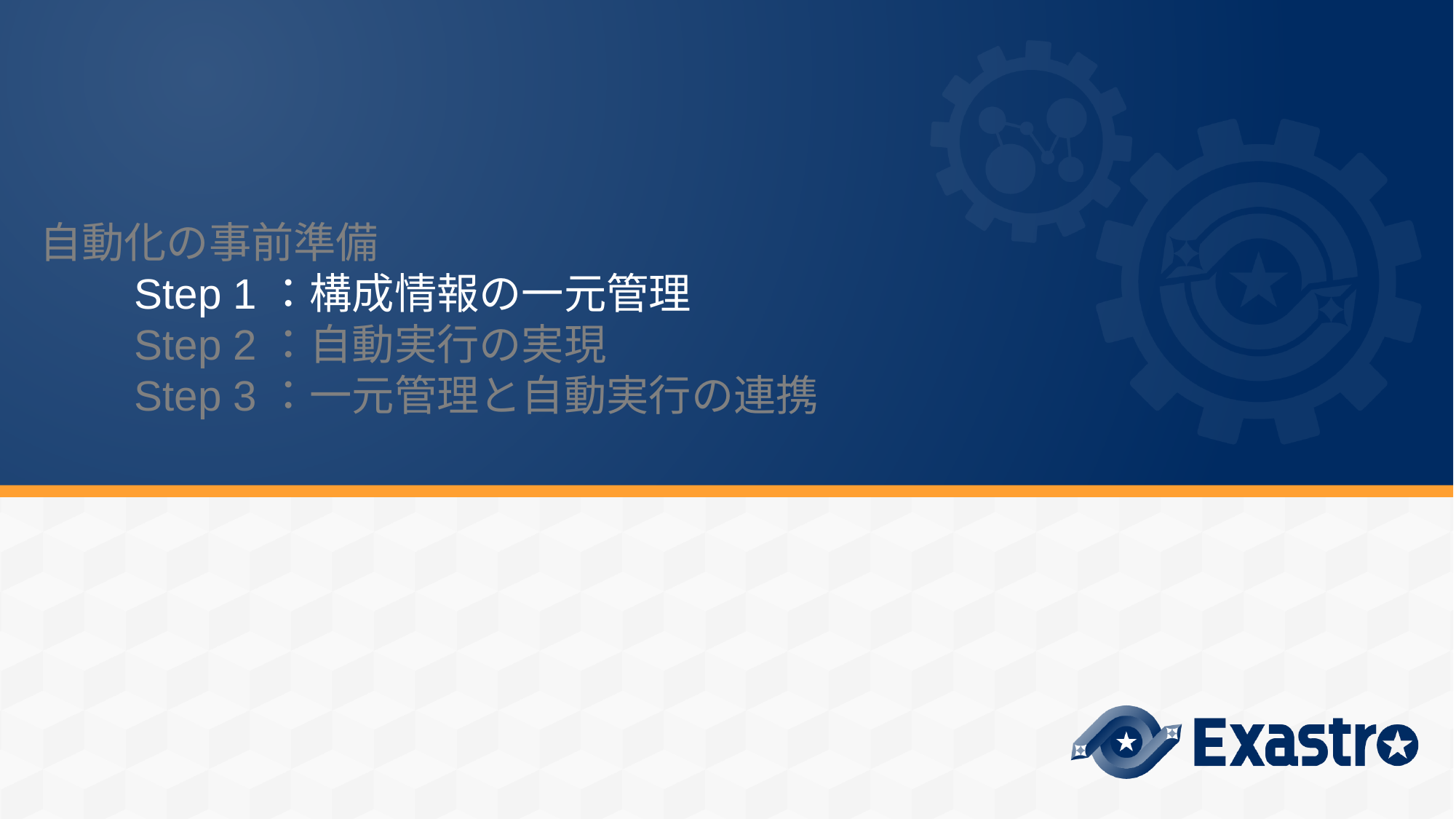

# 自動化の事前準備 　　Step 1：構成情報の一元管理 　　Step 2：自動実行の実現 　　Step 3：一元管理と自動実行の連携